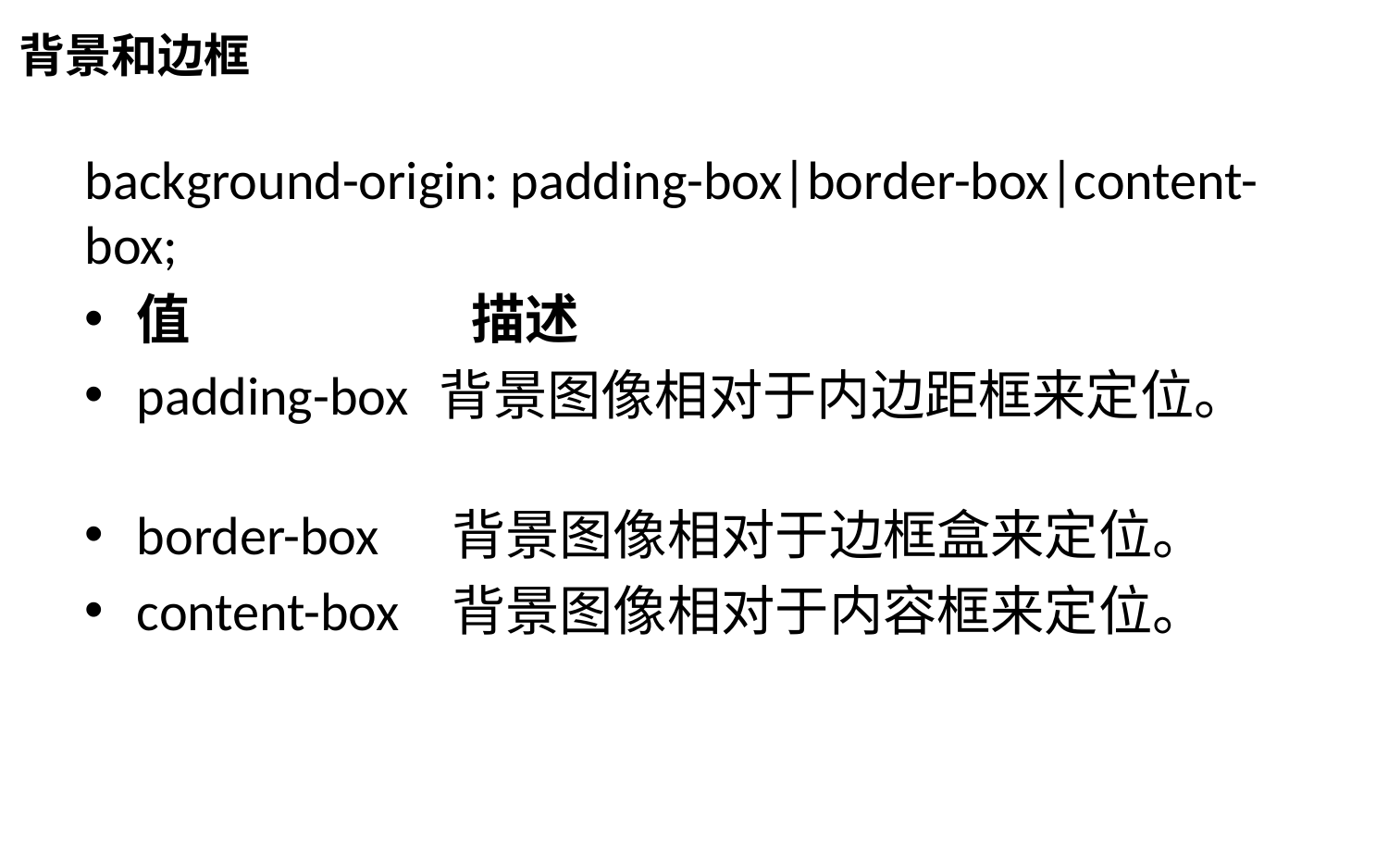

# 背景和边框
background-origin: padding-box|border-box|content-box;
值	                描述
padding-box	 背景图像相对于内边距框来定位。
border-box	  背景图像相对于边框盒来定位。
content-box	  背景图像相对于内容框来定位。